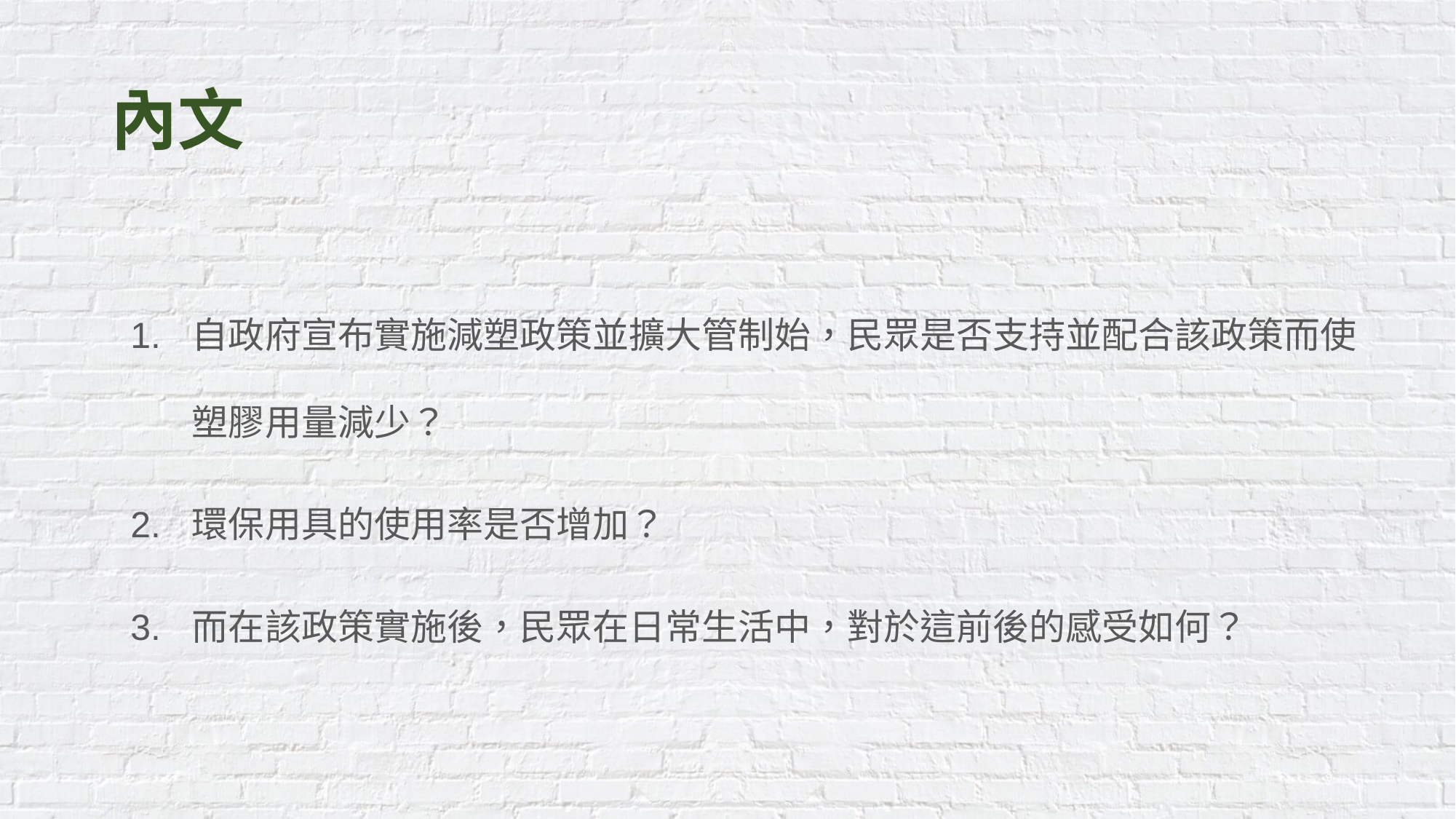

# 內文
自政府宣布實施減塑政策並擴大管制始，民眾是否支持並配合該政策而使塑膠用量減少？
環保用具的使用率是否增加？
而在該政策實施後，民眾在日常生活中，對於這前後的感受如何？